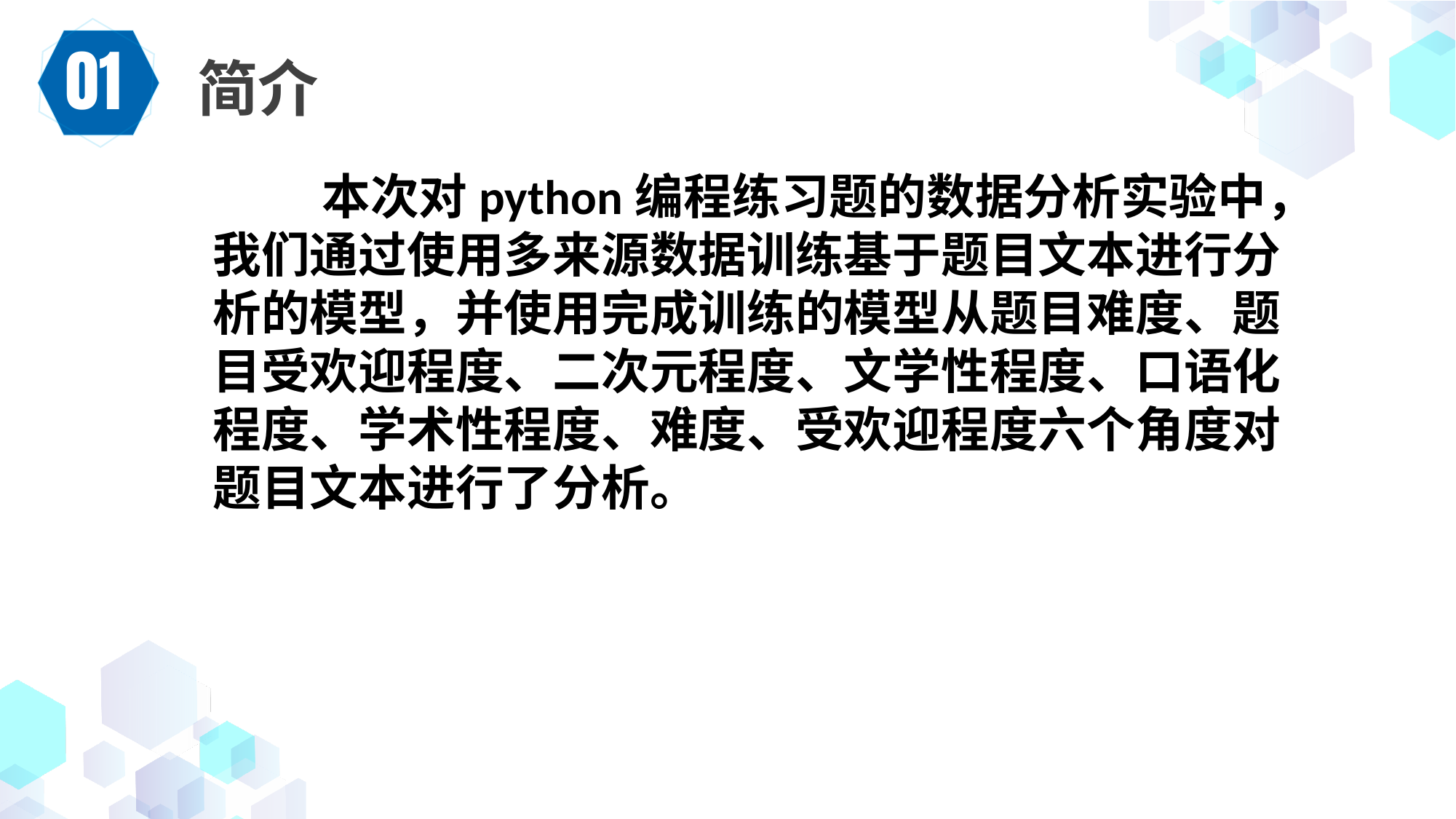

01
简介
	本次对python编程练习题的数据分析实验中，我们通过使用多来源数据训练基于题目文本进行分析的模型，并使用完成训练的模型从题目难度、题目受欢迎程度、二次元程度、文学性程度、口语化程度、学术性程度、难度、受欢迎程度六个角度对题目文本进行了分析。